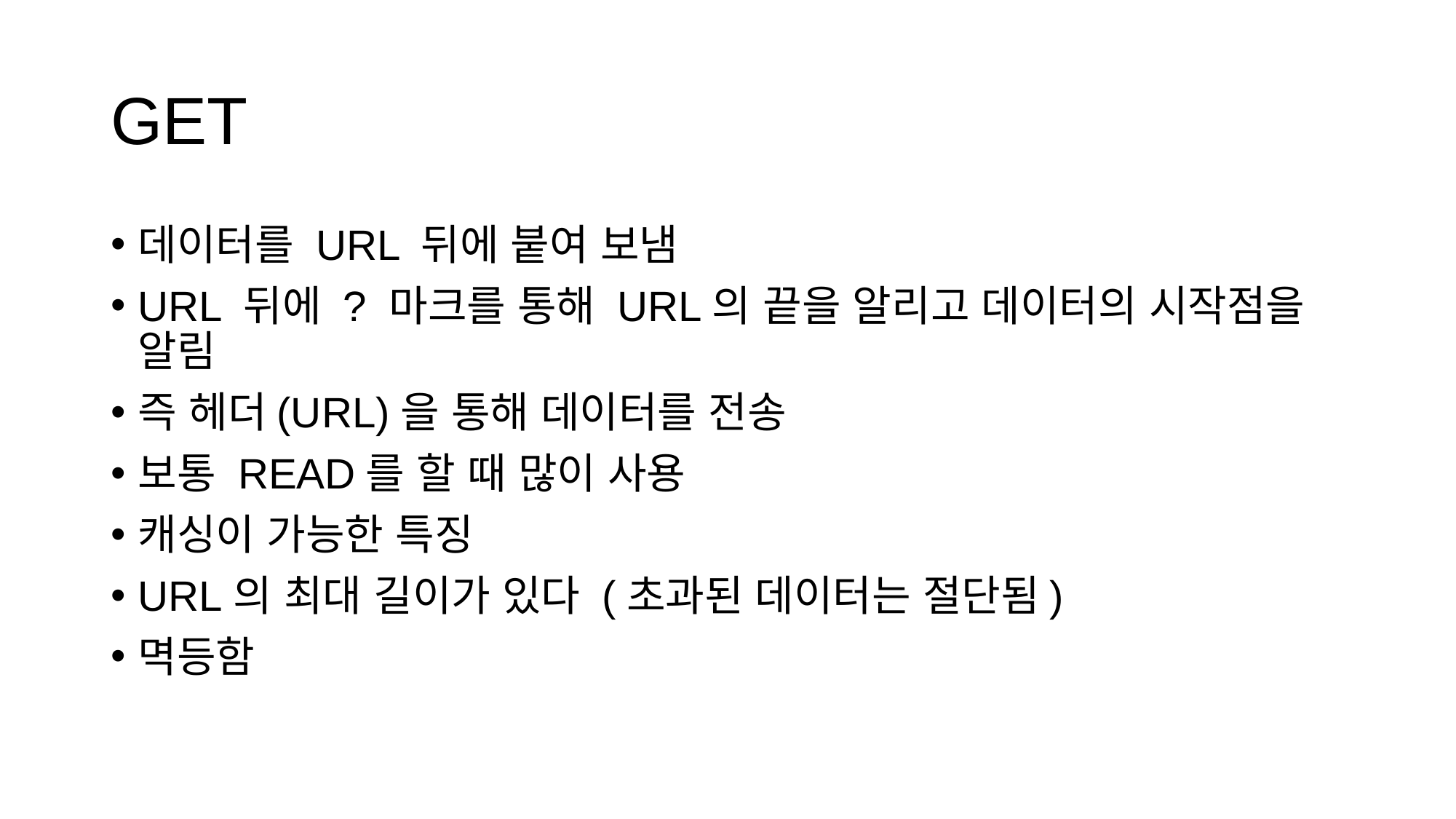

# GET
데이터를 URL 뒤에 붙여 보냄
URL 뒤에 ? 마크를 통해 URL의 끝을 알리고 데이터의 시작점을 알림
즉 헤더(URL)을 통해 데이터를 전송
보통 READ를 할 때 많이 사용
캐싱이 가능한 특징
URL의 최대 길이가 있다 (초과된 데이터는 절단됨)
멱등함